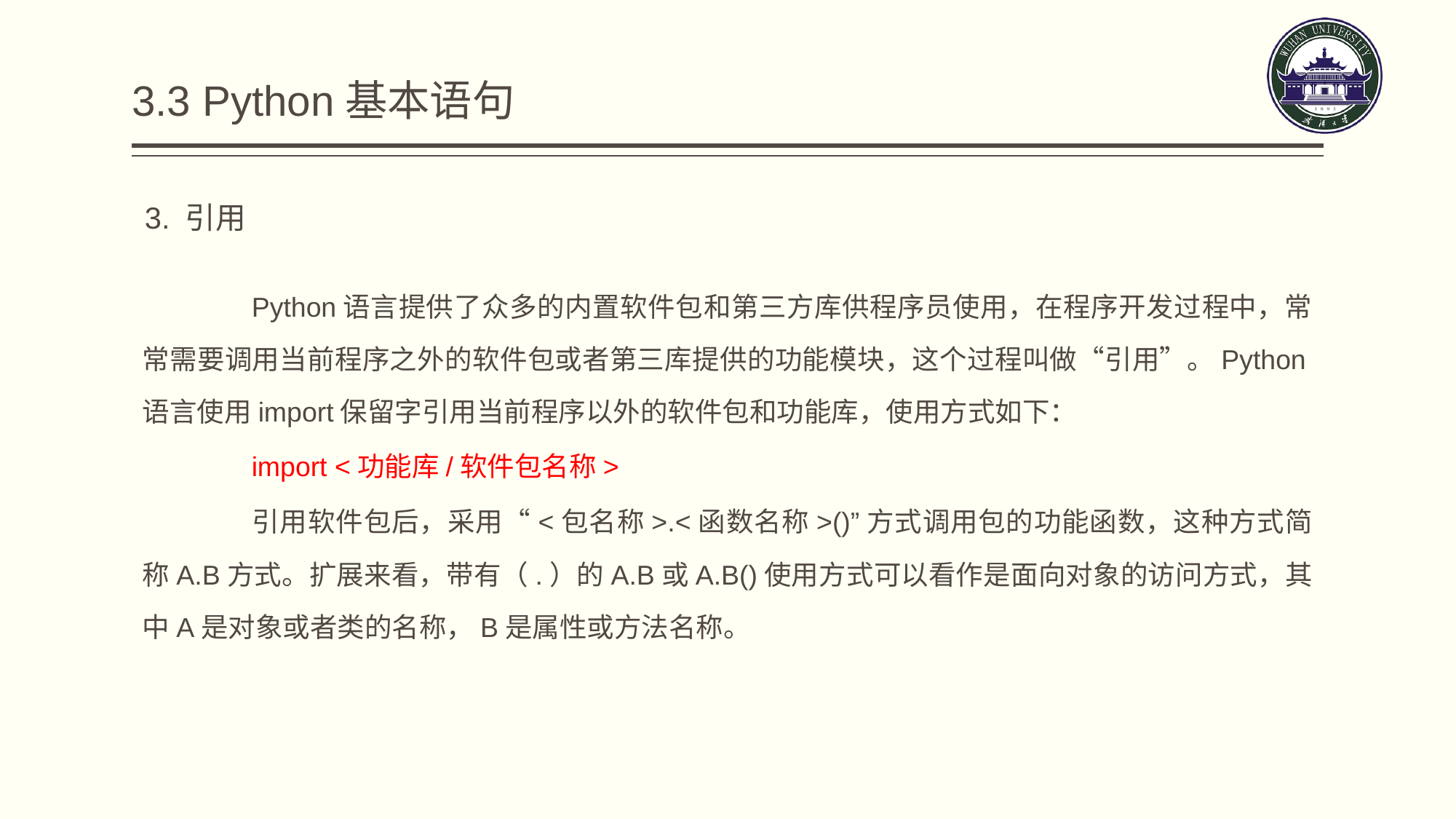

3.3 Python基本语句
3. 引用
	Python语言提供了众多的内置软件包和第三方库供程序员使用，在程序开发过程中，常常需要调用当前程序之外的软件包或者第三库提供的功能模块，这个过程叫做“引用”。Python语言使用import保留字引用当前程序以外的软件包和功能库，使用方式如下：
	import <功能库/软件包名称>
	引用软件包后，采用“<包名称>.<函数名称>()”方式调用包的功能函数，这种方式简称A.B方式。扩展来看，带有（.）的A.B或A.B()使用方式可以看作是面向对象的访问方式，其中A是对象或者类的名称，B是属性或方法名称。